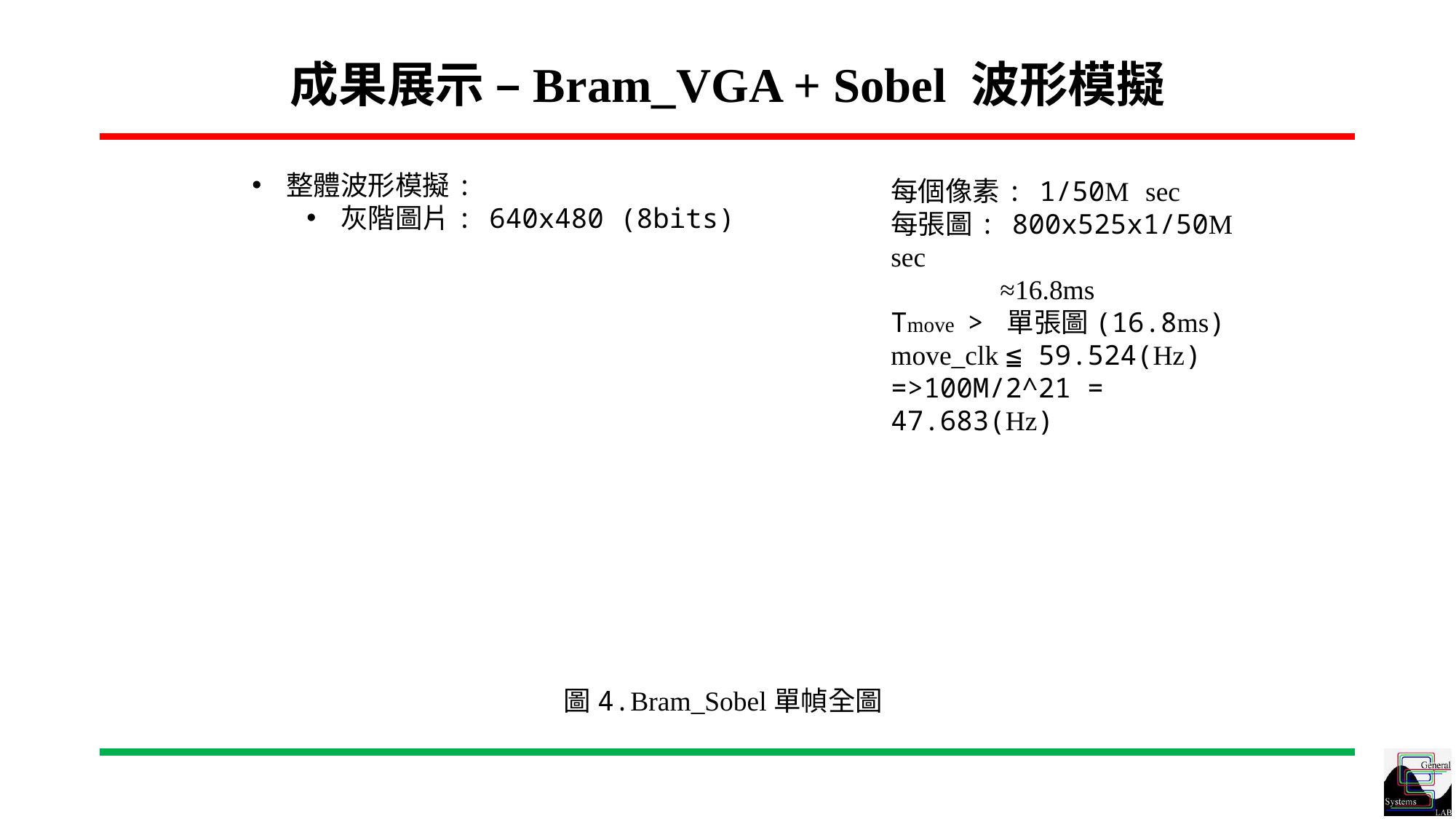

# 成果展示 –Bram_VGA + Sobel 波形模擬
整體波形模擬:
灰階圖片: 640x480 (8bits)
每個像素: 1/50M sec
每張圖: 800x525x1/50M sec
	≈16.8ms
Tmove > 單張圖(16.8ms)
move_clk ≦ 59.524(Hz)
=>100M/2^21 = 47.683(Hz)
圖4.Bram_Sobel單幀全圖